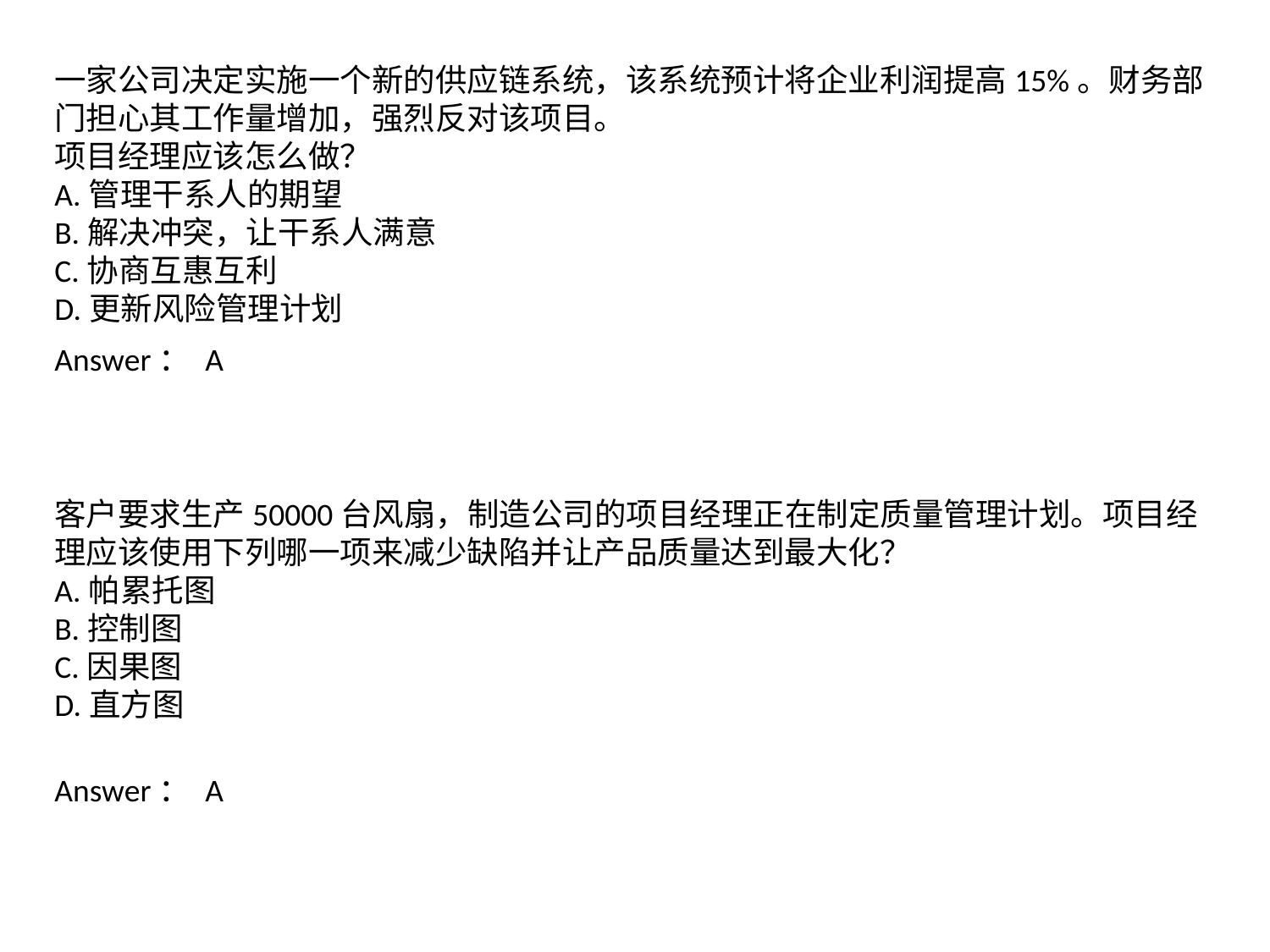

一家公司决定实施一个新的供应链系统，该系统预计将企业利润提高15%。财务部门担心其工作量增加，强烈反对该项目。
项目经理应该怎么做？
A.管理干系人的期望
B.解决冲突，让干系人满意
C.协商互惠互利
D.更新风险管理计划
Answer： A
客户要求生产50000台风扇，制造公司的项目经理正在制定质量管理计划。项目经理应该使用下列哪一项来减少缺陷并让产品质量达到最大化？
A.帕累托图
B.控制图
C.因果图
D.直方图
Answer： A